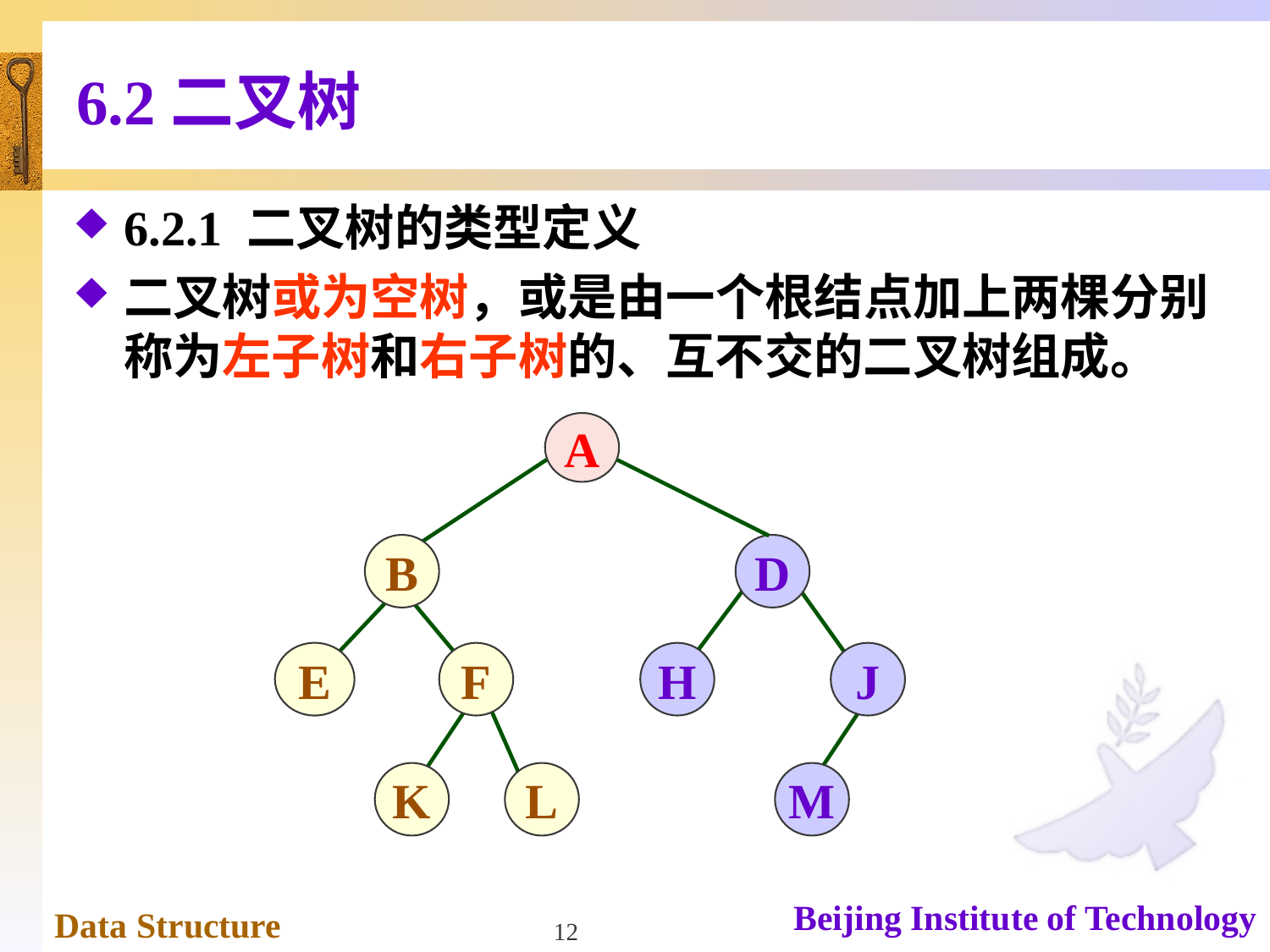

# 6.2二叉树
6.2.1 二叉树的类型定义
二叉树或为空树，或是由一个根结点加上两棵分别称为左子树和右子树的、互不交的二叉树组成。
A

B
D

E
F
H
J

K
L
M
12